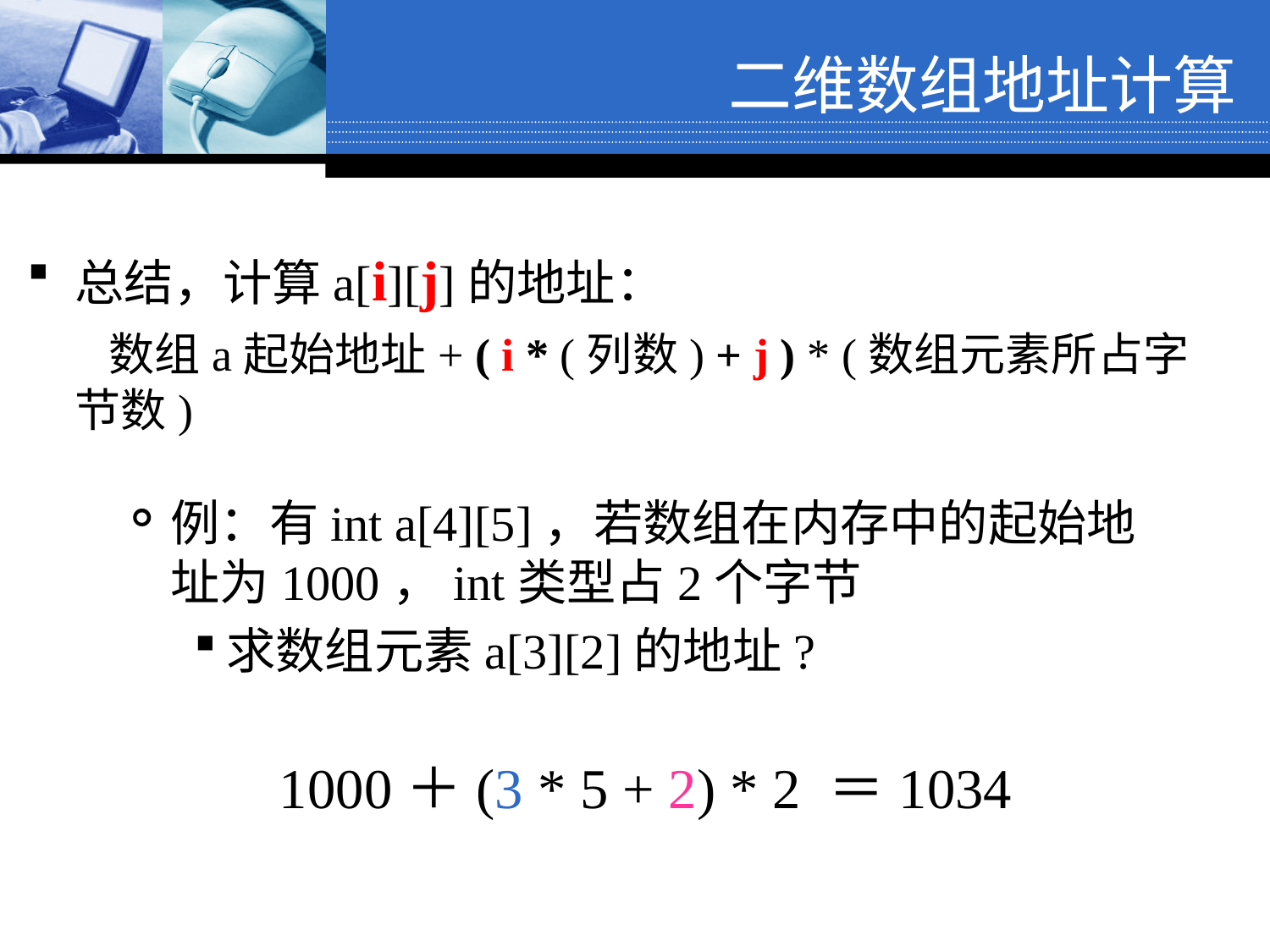

二维数组地址计算
总结，计算a[i][j]的地址：
	  数组a起始地址+ ( i * (列数) + j ) * (数组元素所占字节数)

例：有int a[4][5]，若数组在内存中的起始地址为1000，int类型占2个字节
求数组元素a[3][2]的地址?
1000＋(3 * 5 + 2) * 2 ＝1034